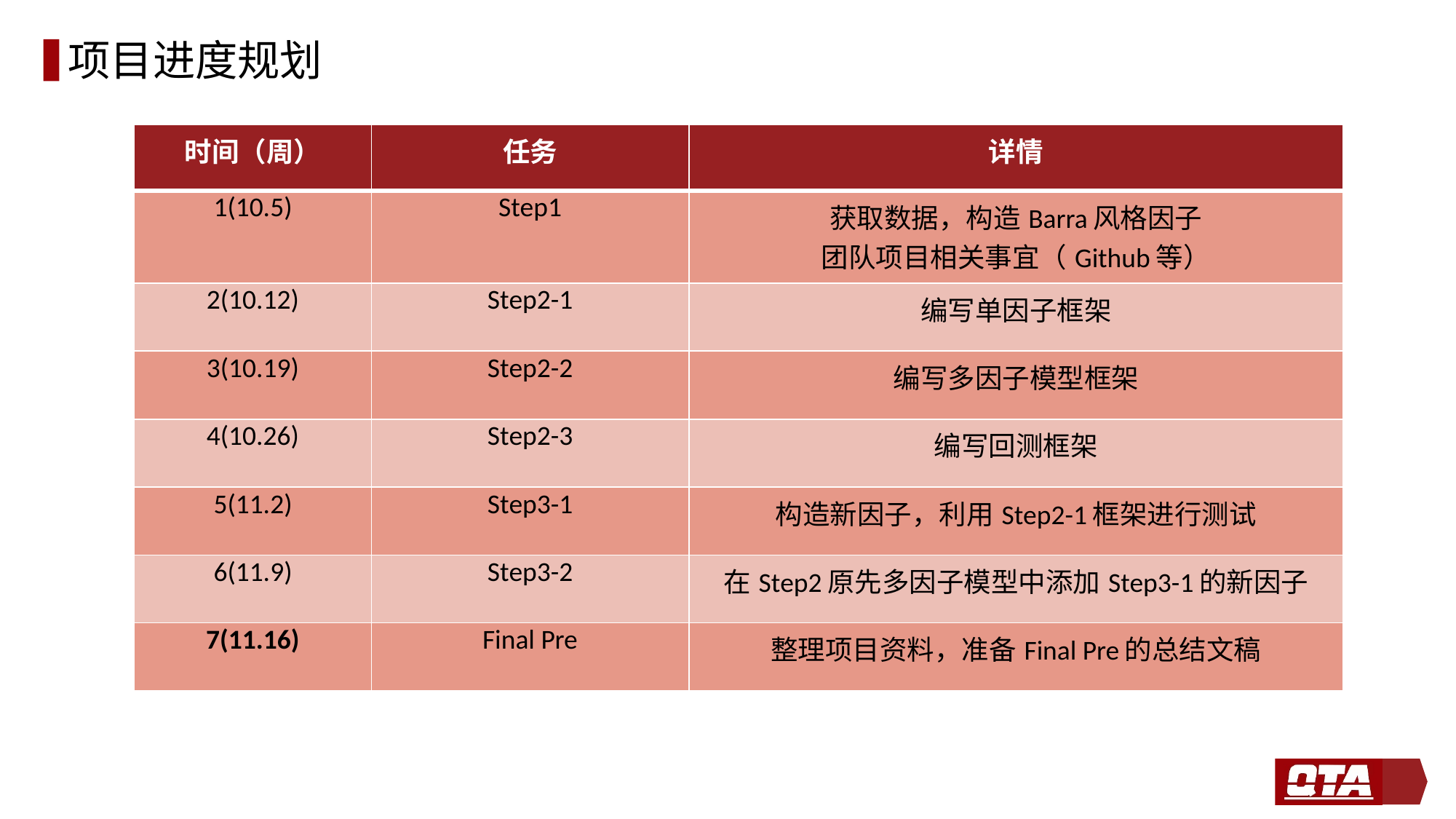

# 项目进度规划
| 时间（周） | 任务 | 详情 |
| --- | --- | --- |
| 1(10.5) | Step1 | 获取数据，构造Barra风格因子 团队项目相关事宜（Github等） |
| 2(10.12) | Step2-1 | 编写单因子框架 |
| 3(10.19) | Step2-2 | 编写多因子模型框架 |
| 4(10.26) | Step2-3 | 编写回测框架 |
| 5(11.2) | Step3-1 | 构造新因子，利用Step2-1框架进行测试 |
| 6(11.9) | Step3-2 | 在Step2原先多因子模型中添加Step3-1的新因子 |
| 7(11.16) | Final Pre | 整理项目资料，准备Final Pre的总结文稿 |
14